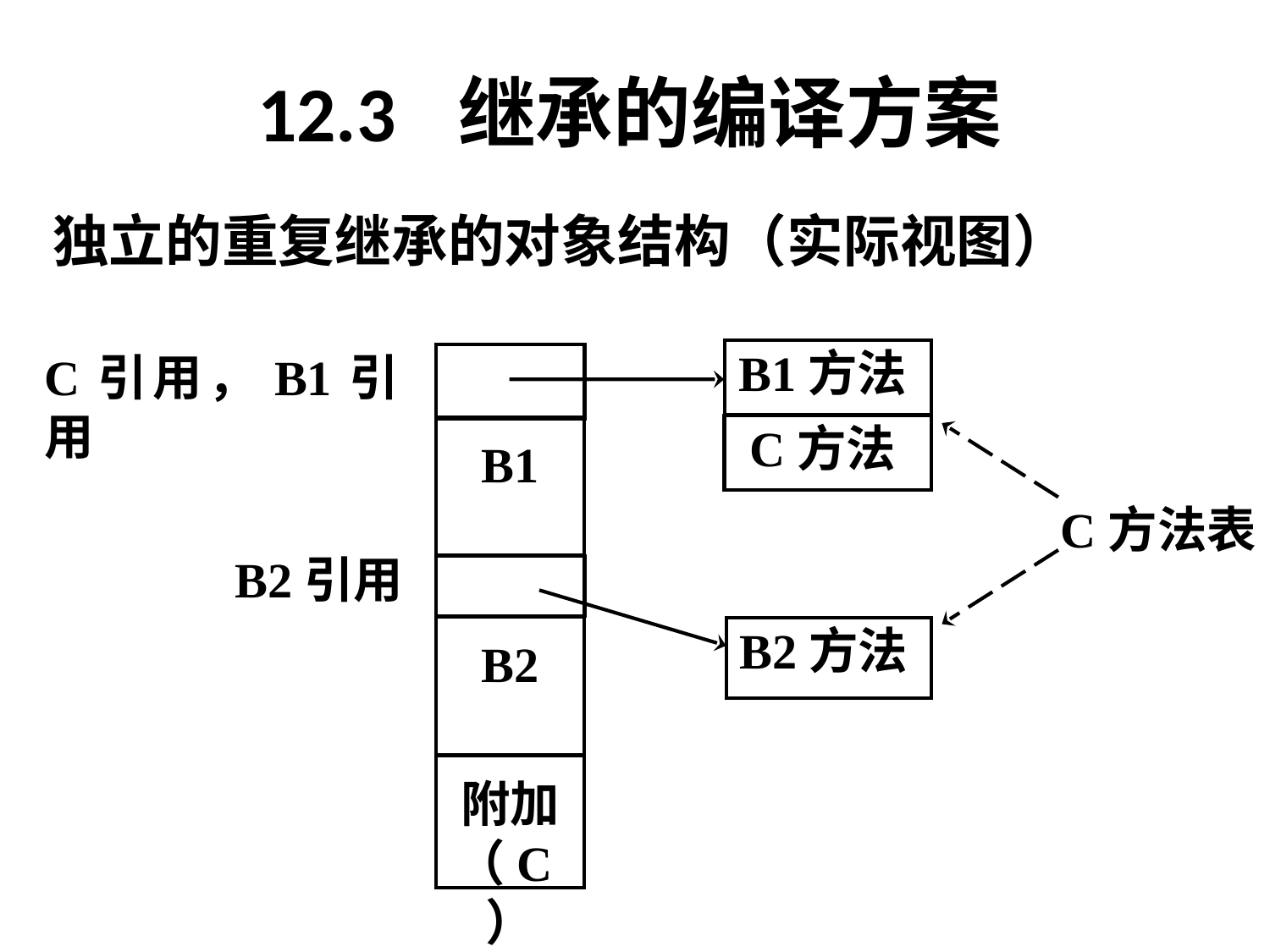

# 12.3  继承的编译方案
独立的重复继承的对象结构（实际视图）

B1方法
C方法
C引用，B1引用

B1

B2
附加（C）

C方法表
B2引用

B2方法